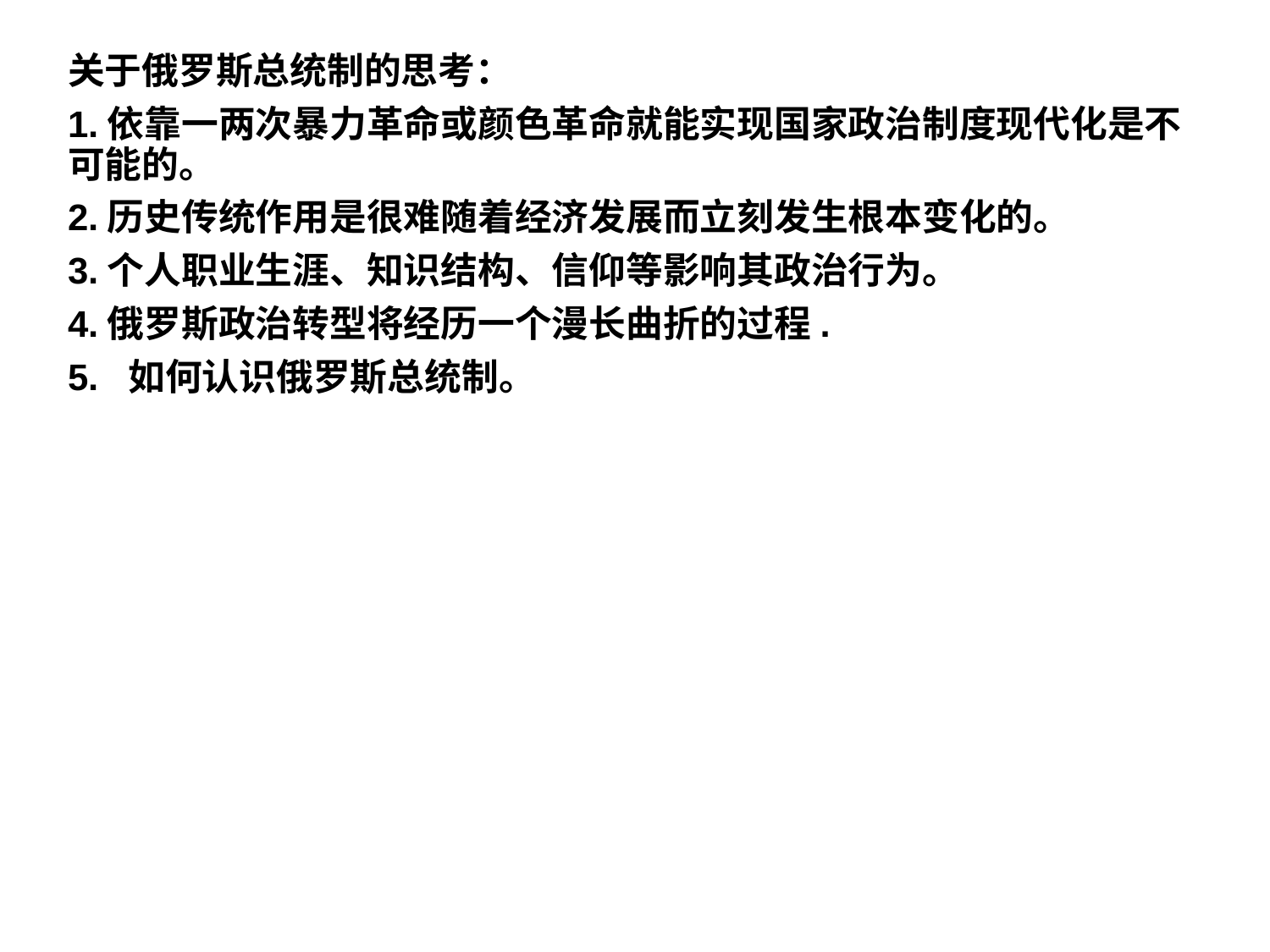

关于俄罗斯总统制的思考：
1.依靠一两次暴力革命或颜色革命就能实现国家政治制度现代化是不可能的。
2.历史传统作用是很难随着经济发展而立刻发生根本变化的。
3.个人职业生涯、知识结构、信仰等影响其政治行为。
4.俄罗斯政治转型将经历一个漫长曲折的过程.
5.  如何认识俄罗斯总统制。